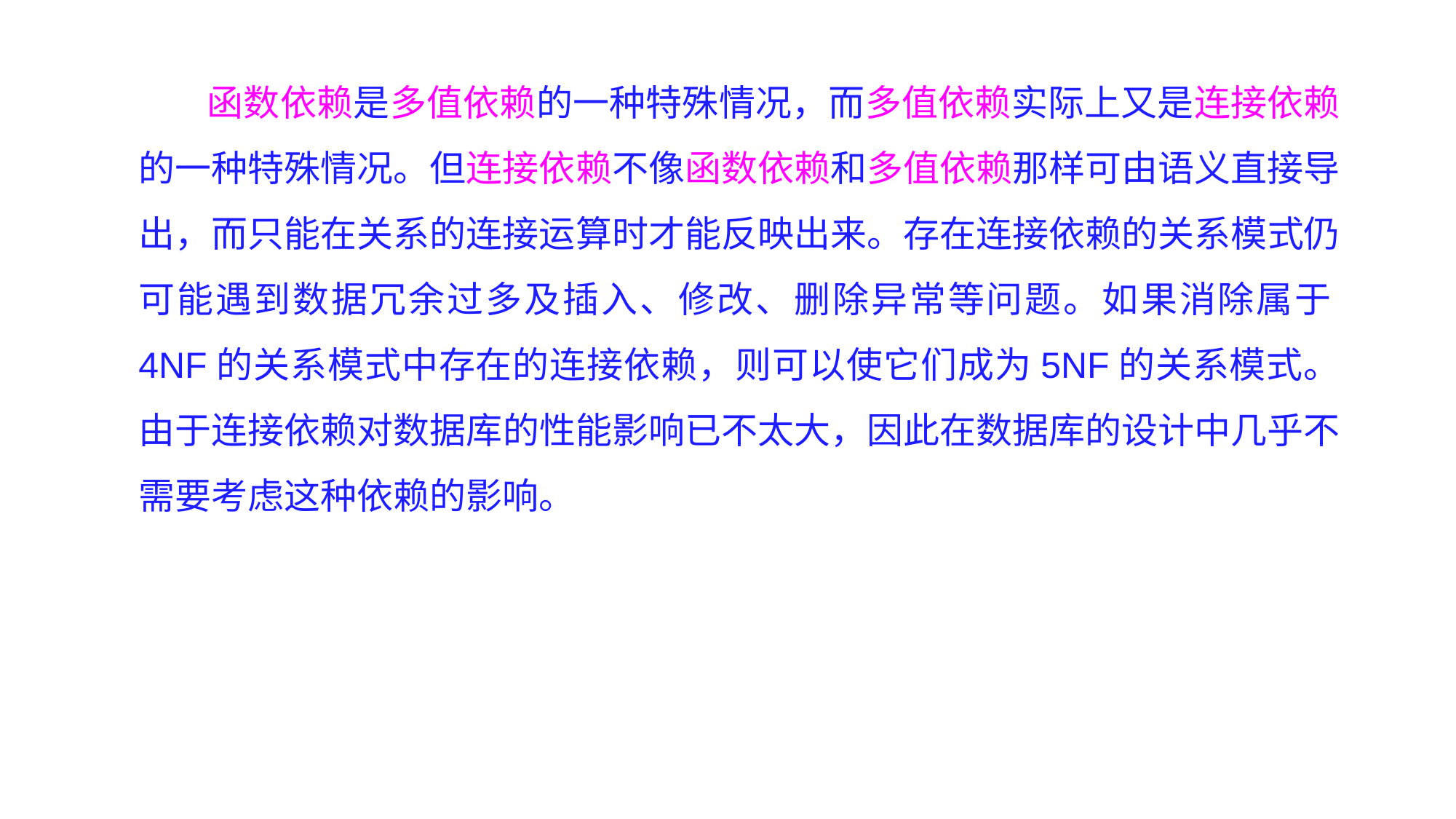

函数依赖是多值依赖的一种特殊情况，而多值依赖实际上又是连接依赖的一种特殊情况。但连接依赖不像函数依赖和多值依赖那样可由语义直接导出，而只能在关系的连接运算时才能反映出来。存在连接依赖的关系模式仍可能遇到数据冗余过多及插入、修改、删除异常等问题。如果消除属于4NF的关系模式中存在的连接依赖，则可以使它们成为5NF的关系模式。由于连接依赖对数据库的性能影响已不太大，因此在数据库的设计中几乎不需要考虑这种依赖的影响。